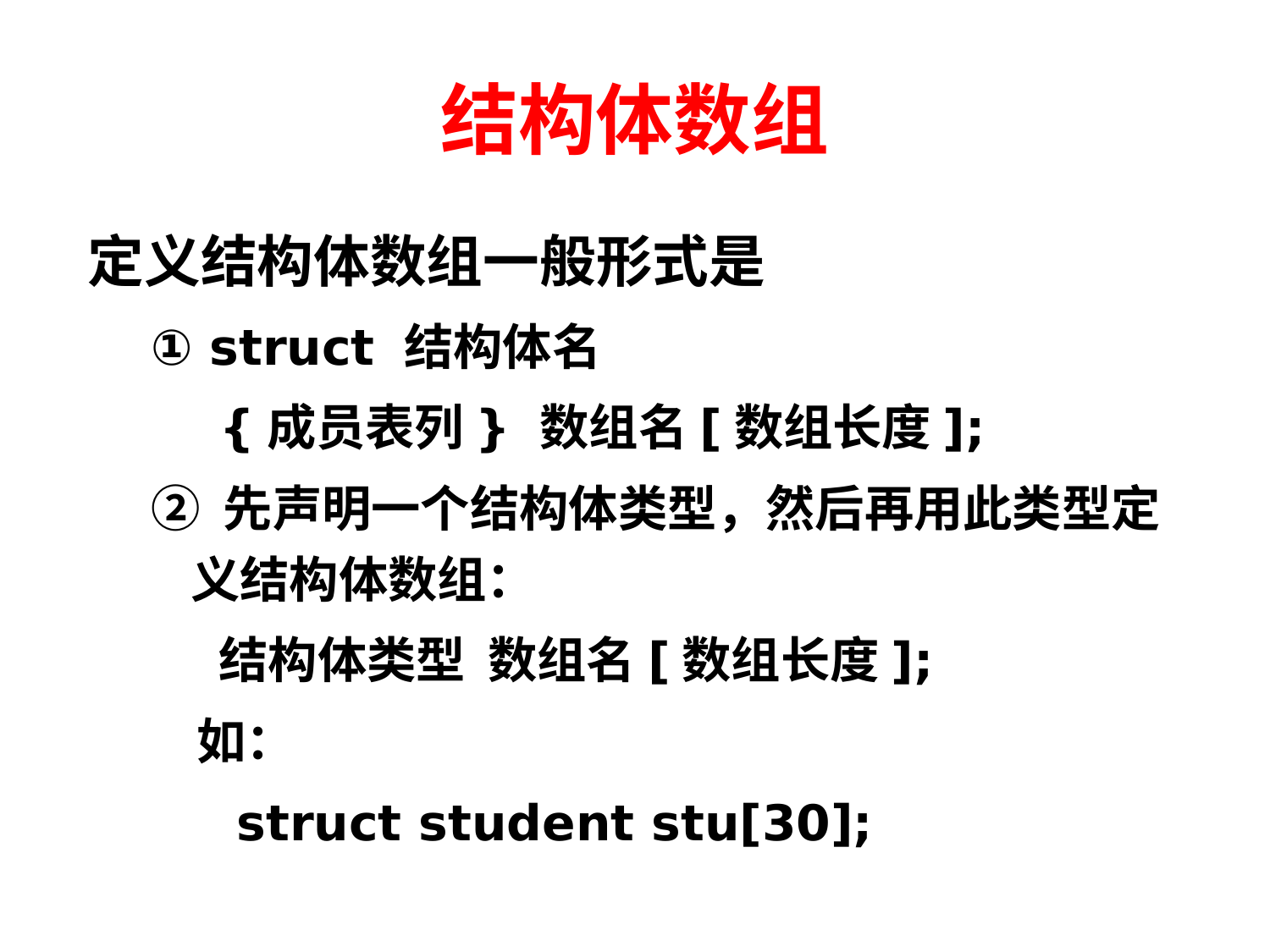

# 结构体数组
定义结构体数组一般形式是
① struct 结构体名
    {成员表列} 数组名[数组长度];
② 先声明一个结构体类型，然后再用此类型定义结构体数组：
     结构体类型  数组名[数组长度];
   如：
     struct student stu[30];